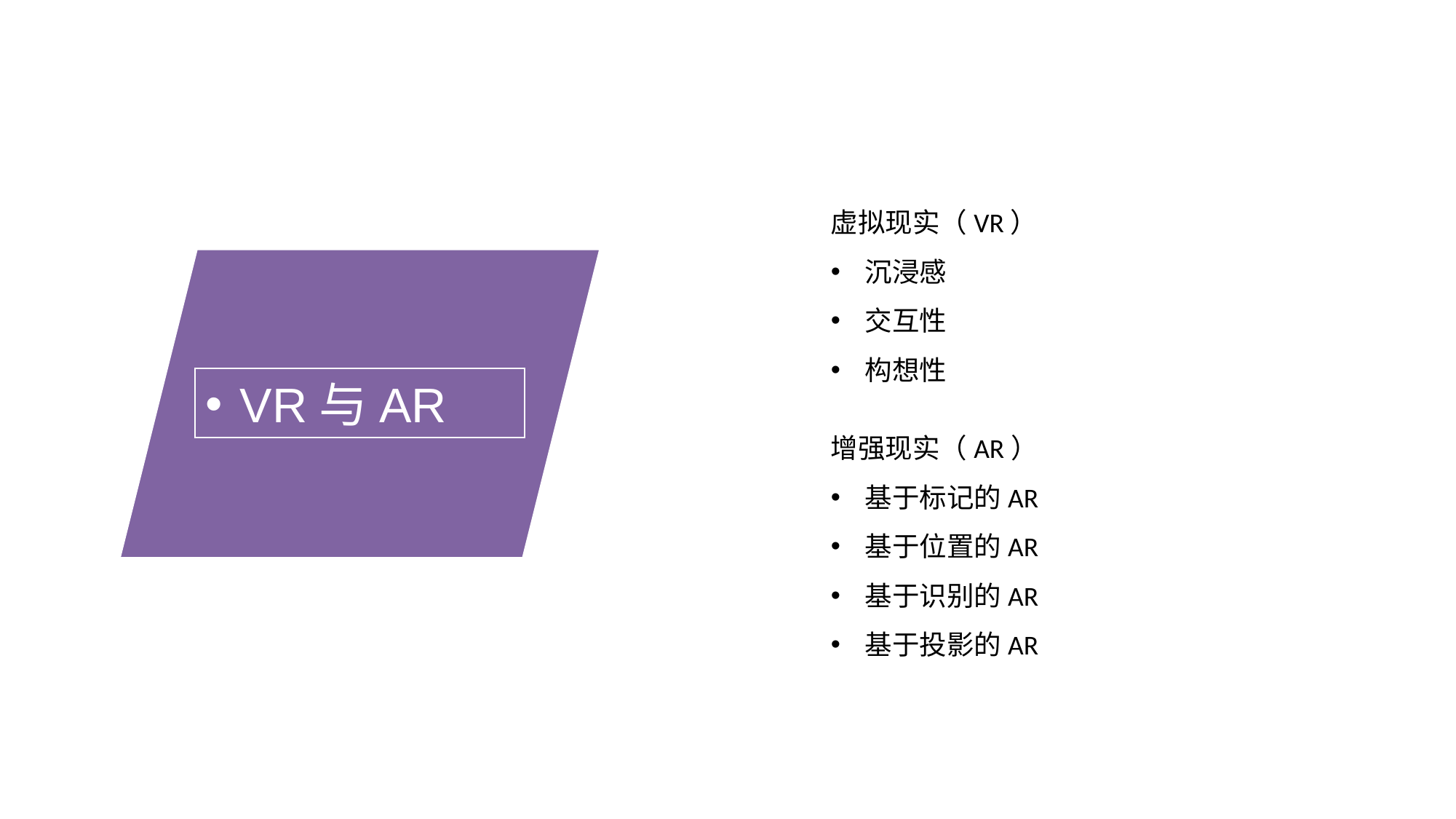

虚拟现实（VR）
沉浸感
交互性
构想性

VR与AR
增强现实（AR）
基于标记的AR
基于位置的AR
基于识别的AR
基于投影的AR